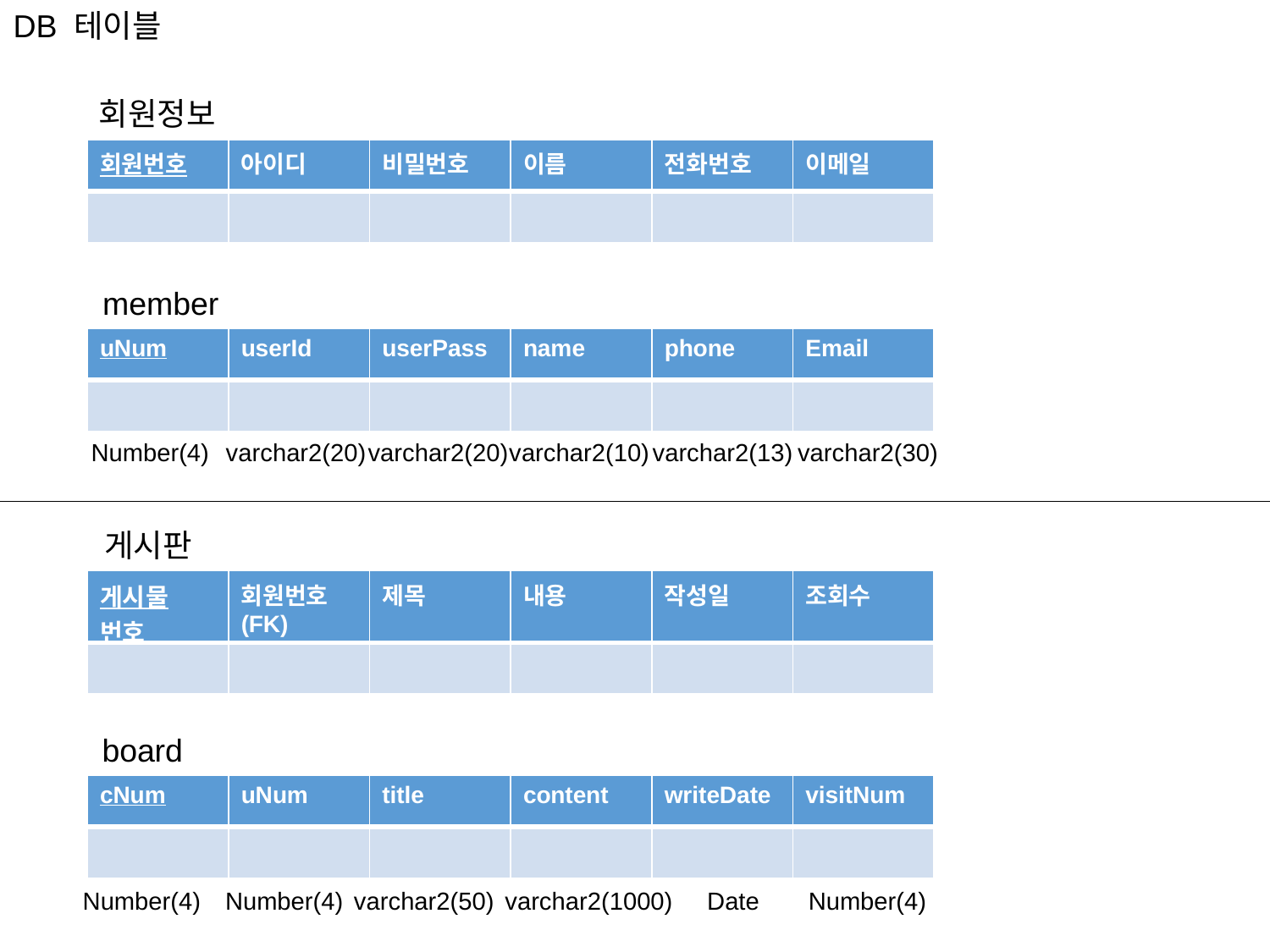

DB 테이블
회원정보
| 회원번호 | 아이디 | 비밀번호 | 이름 | 전화번호 | 이메일 |
| --- | --- | --- | --- | --- | --- |
|  |  |  |  |  |  |
member
| uNum | userId | userPass | name | phone | Email |
| --- | --- | --- | --- | --- | --- |
|  |  |  |  |  |  |
Number(4)
varchar2(20)
varchar2(20)
varchar2(10)
varchar2(13)
varchar2(30)
게시판
| 게시물 번호 | 회원번호(FK) | 제목 | 내용 | 작성일 | 조회수 |
| --- | --- | --- | --- | --- | --- |
|  |  |  |  |  |  |
board
| cNum | uNum | title | content | writeDate | visitNum |
| --- | --- | --- | --- | --- | --- |
|  |  |  |  |  |  |
Number(4)
Number(4)
varchar2(50)
varchar2(1000)
Date
Number(4)